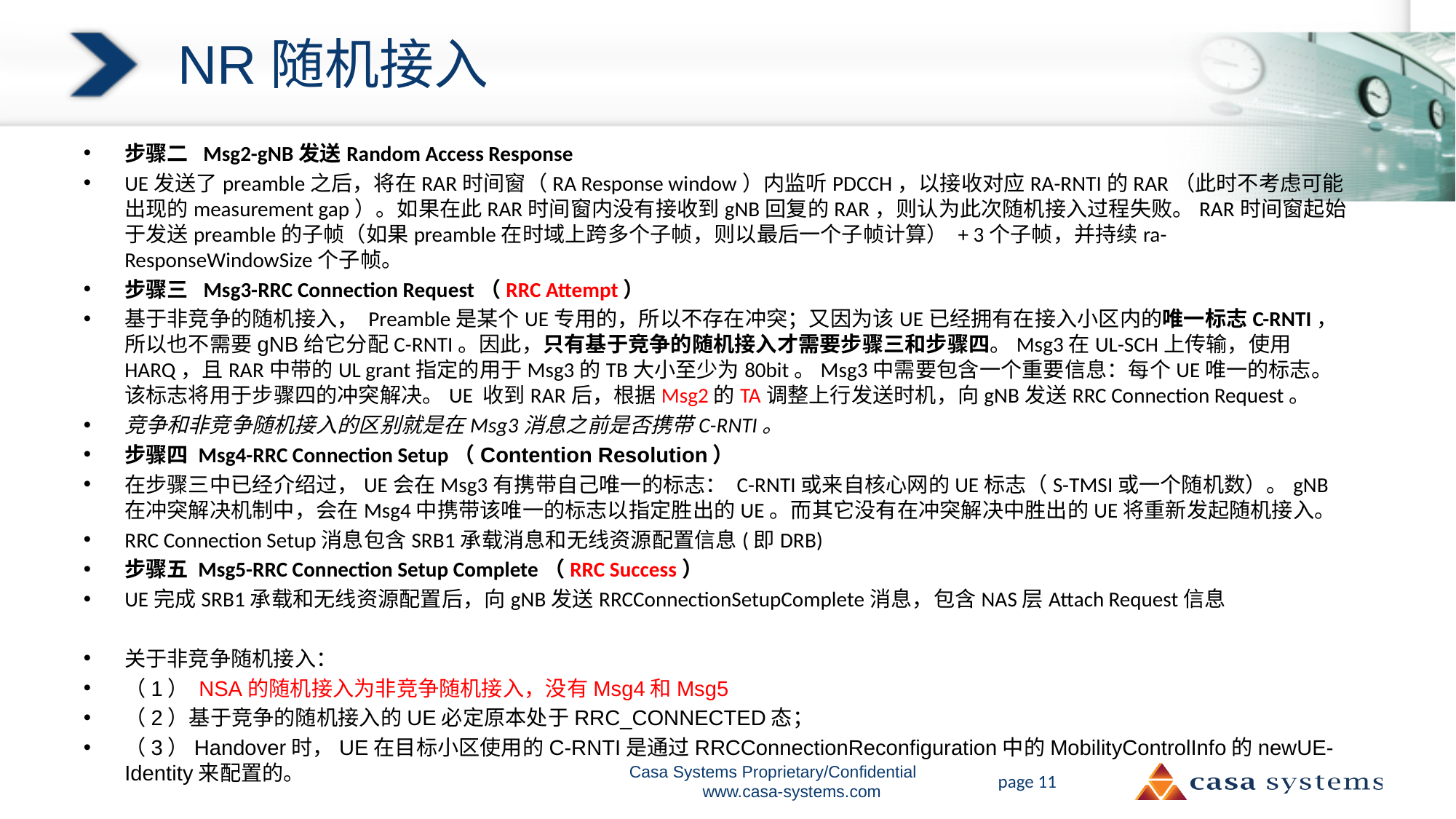

# NR随机接入
步骤二  Msg2-gNB发送Random Access Response
UE发送了preamble之后，将在RAR时间窗（RA Response window）内监听PDCCH，以接收对应RA-RNTI的RAR（此时不考虑可能出现的measurement gap）。如果在此RAR时间窗内没有接收到gNB回复的RAR，则认为此次随机接入过程失败。RAR时间窗起始于发送preamble的子帧（如果preamble在时域上跨多个子帧，则以最后一个子帧计算） + 3个子帧，并持续ra-ResponseWindowSize个子帧。
步骤三  Msg3-RRC Connection Request（RRC Attempt）
基于非竞争的随机接入， Preamble是某个UE专用的，所以不存在冲突；又因为该UE已经拥有在接入小区内的唯一标志C-RNTI，所以也不需要gNB给它分配C-RNTI。因此，只有基于竞争的随机接入才需要步骤三和步骤四。Msg3在UL-SCH上传输，使用HARQ，且RAR中带的UL grant指定的用于Msg3的TB大小至少为80bit。Msg3中需要包含一个重要信息：每个UE唯一的标志。该标志将用于步骤四的冲突解决。UE 收到RAR后，根据Msg2的TA调整上行发送时机，向gNB发送RRC Connection Request。
竞争和非竞争随机接入的区别就是在Msg3消息之前是否携带C-RNTI。
步骤四 Msg4-RRC Connection Setup（Contention Resolution）
在步骤三中已经介绍过，UE会在Msg3有携带自己唯一的标志： C-RNTI或来自核心网的UE标志（S-TMSI或一个随机数）。gNB在冲突解决机制中，会在Msg4中携带该唯一的标志以指定胜出的UE。而其它没有在冲突解决中胜出的UE将重新发起随机接入。
RRC Connection Setup消息包含SRB1承载消息和无线资源配置信息(即DRB)
步骤五 Msg5-RRC Connection Setup Complete（RRC Success）
UE完成SRB1承载和无线资源配置后，向gNB发送RRCConnectionSetupComplete消息，包含NAS层Attach Request信息

关于非竞争随机接入：
（1） NSA的随机接入为非竞争随机接入，没有Msg4和Msg5
（2）基于竞争的随机接入的UE必定原本处于RRC_CONNECTED态；
（3）Handover时，UE在目标小区使用的C-RNTI是通过RRCConnectionReconfiguration中的MobilityControlInfo的newUE-Identity来配置的。

Casa Systems Proprietary/Confidential            www.casa-systems.com
page 11